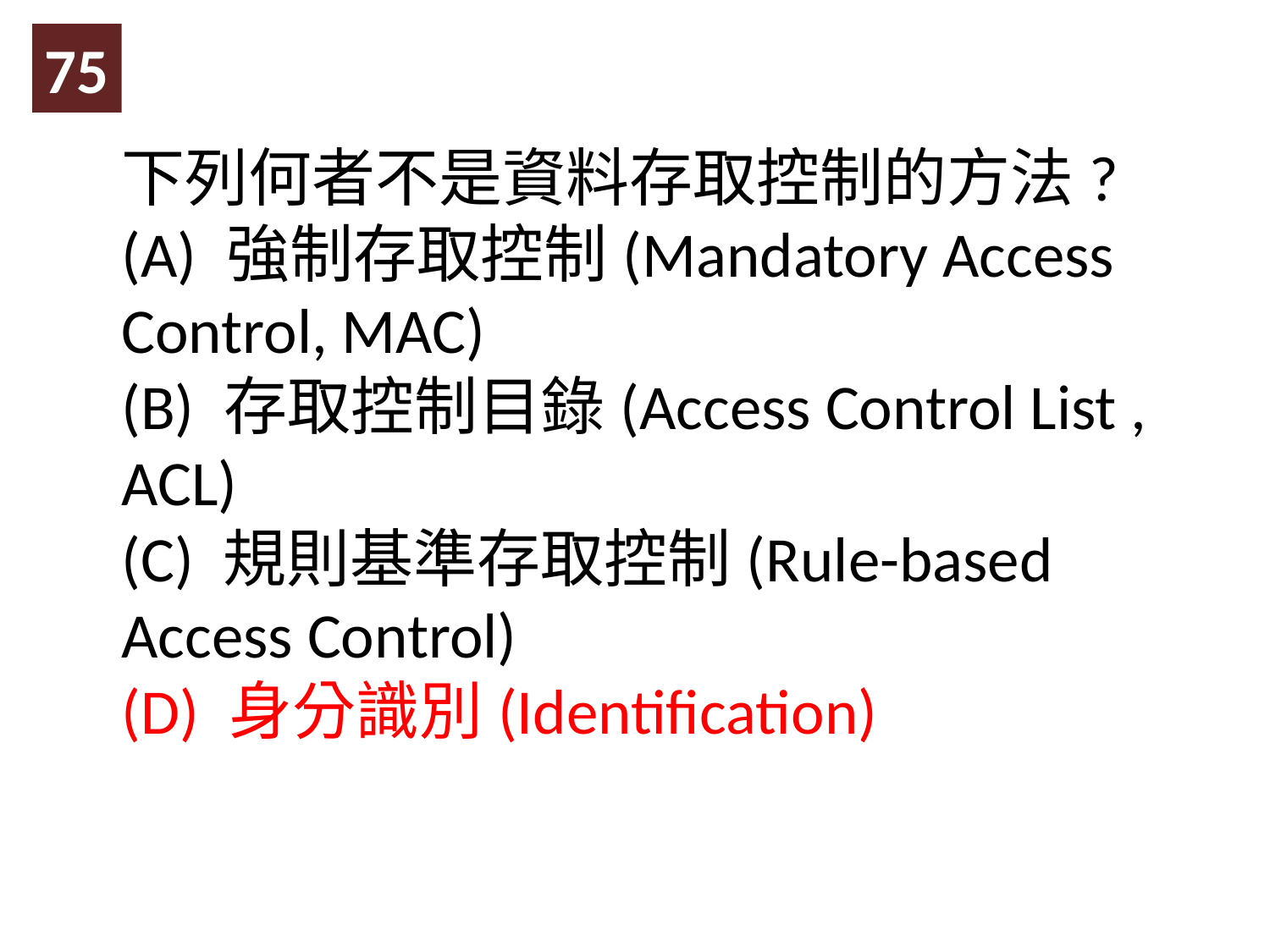

75
下列何者不是資料存取控制的方法?
(A) 強制存取控制(Mandatory Access Control, MAC)
(B) 存取控制目錄(Access Control List , ACL)
(C) 規則基準存取控制(Rule-based Access Control)
(D) 身分識別(Identification)